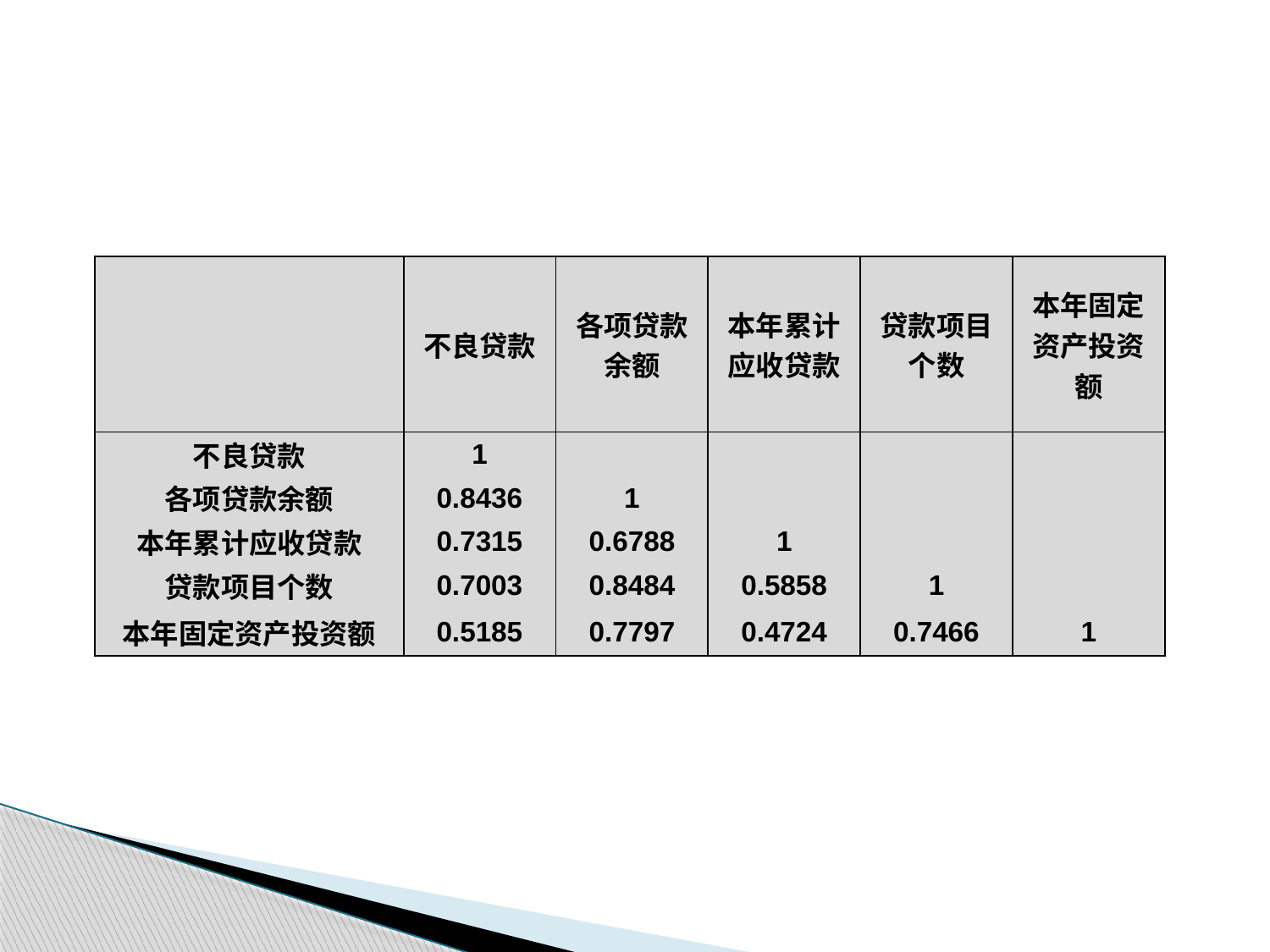

|  | 不良贷款 | 各项贷款 余额 | 本年累计 应收贷款 | 贷款项目 个数 | 本年固定 资产投资额 |
| --- | --- | --- | --- | --- | --- |
| 不良贷款 | 1 |  |  |  |  |
| 各项贷款余额 | 0.8436 | 1 |  |  |  |
| 本年累计应收贷款 | 0.7315 | 0.6788 | 1 |  |  |
| 贷款项目个数 | 0.7003 | 0.8484 | 0.5858 | 1 |  |
| 本年固定资产投资额 | 0.5185 | 0.7797 | 0.4724 | 0.7466 | 1 |